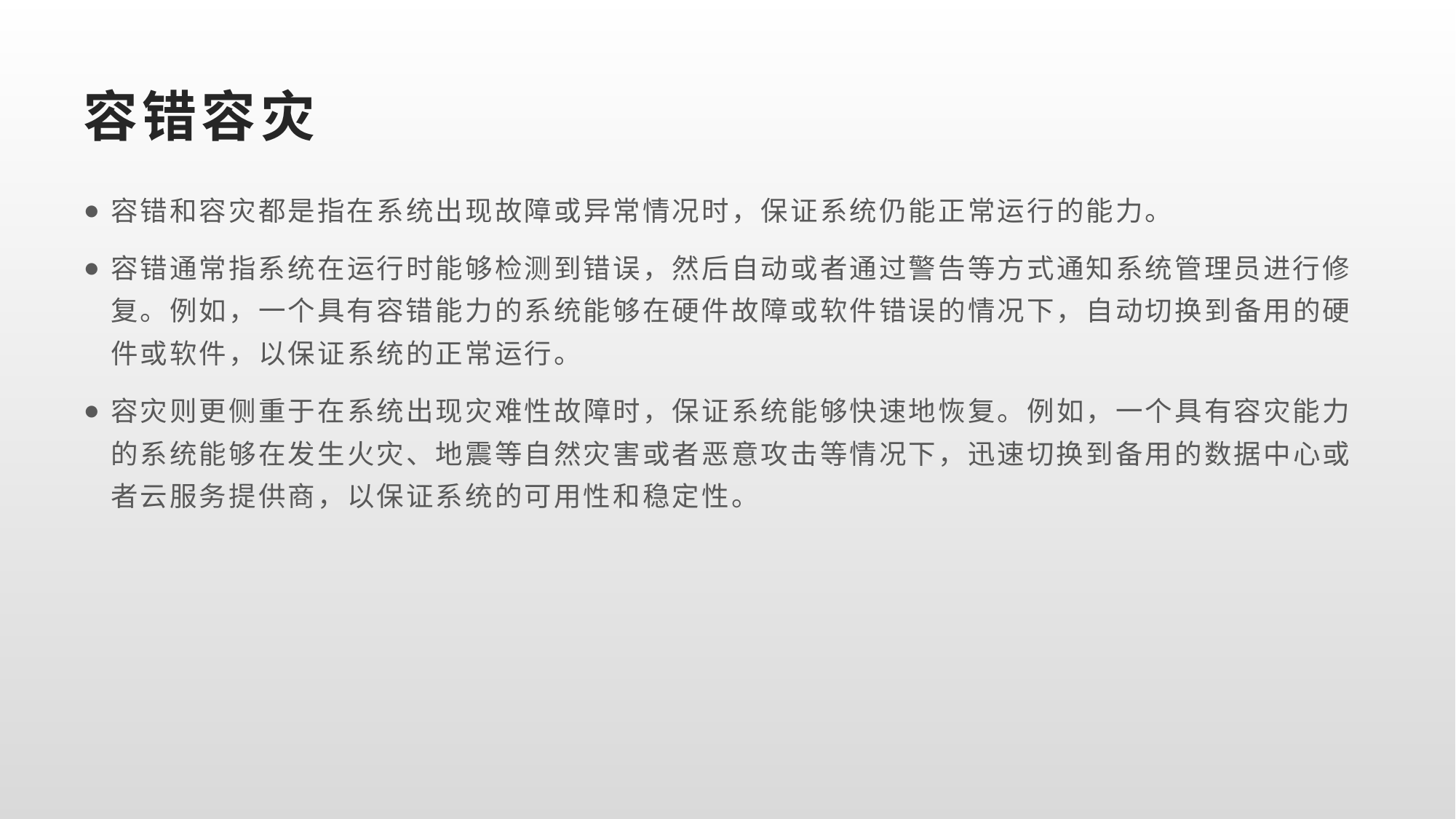

# 容错容灾
容错和容灾都是指在系统出现故障或异常情况时，保证系统仍能正常运行的能力。
容错通常指系统在运行时能够检测到错误，然后自动或者通过警告等方式通知系统管理员进行修复。例如，一个具有容错能力的系统能够在硬件故障或软件错误的情况下，自动切换到备用的硬件或软件，以保证系统的正常运行。
容灾则更侧重于在系统出现灾难性故障时，保证系统能够快速地恢复。例如，一个具有容灾能力的系统能够在发生火灾、地震等自然灾害或者恶意攻击等情况下，迅速切换到备用的数据中心或者云服务提供商，以保证系统的可用性和稳定性。